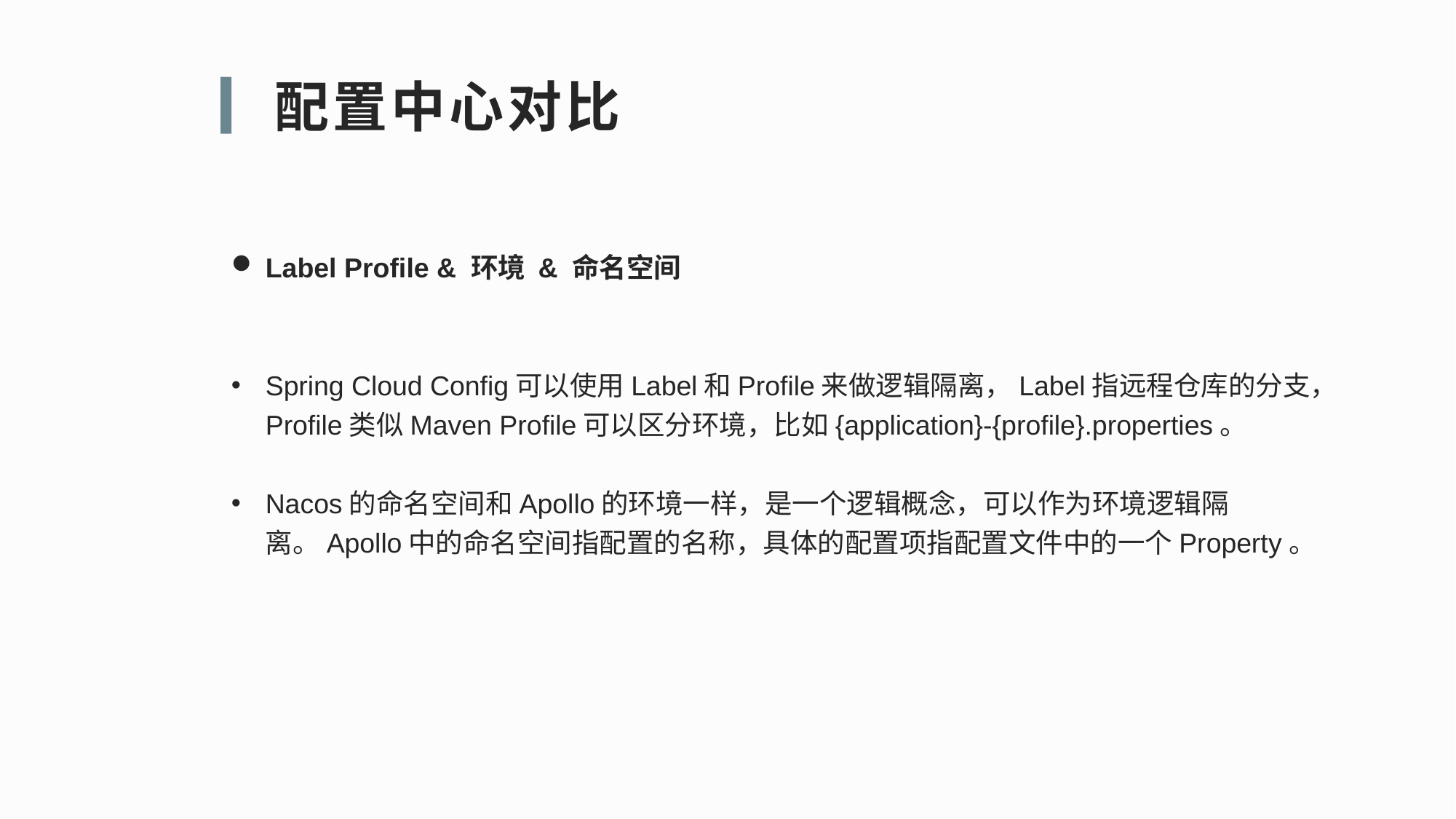

配置中心对比

Label Profile & 环境 & 命名空间

Spring Cloud Config可以使用Label和Profile来做逻辑隔离，Label指远程仓库的分支，Profile类似Maven Profile可以区分环境，比如{application}-{profile}.properties。

Nacos的命名空间和Apollo的环境一样，是一个逻辑概念，可以作为环境逻辑隔离。Apollo中的命名空间指配置的名称，具体的配置项指配置文件中的一个Property。